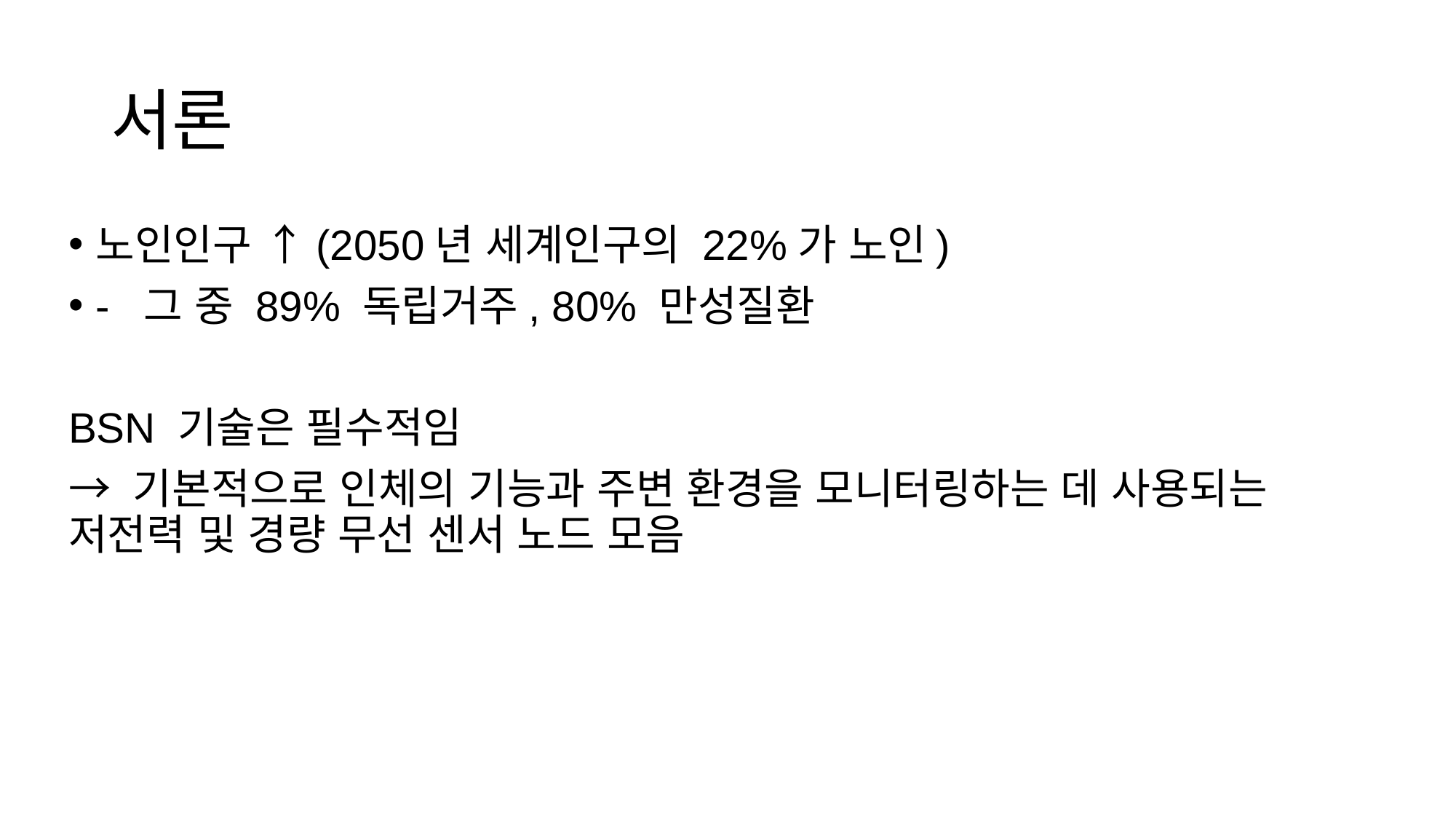

# 서론
노인인구 ↑(2050년 세계인구의 22%가 노인)
-  그 중 89% 독립거주, 80% 만성질환

BSN 기술은 필수적임
→ 기본적으로 인체의 기능과 주변 환경을 모니터링하는 데 사용되는 저전력 및 경량 무선 센서 노드 모음